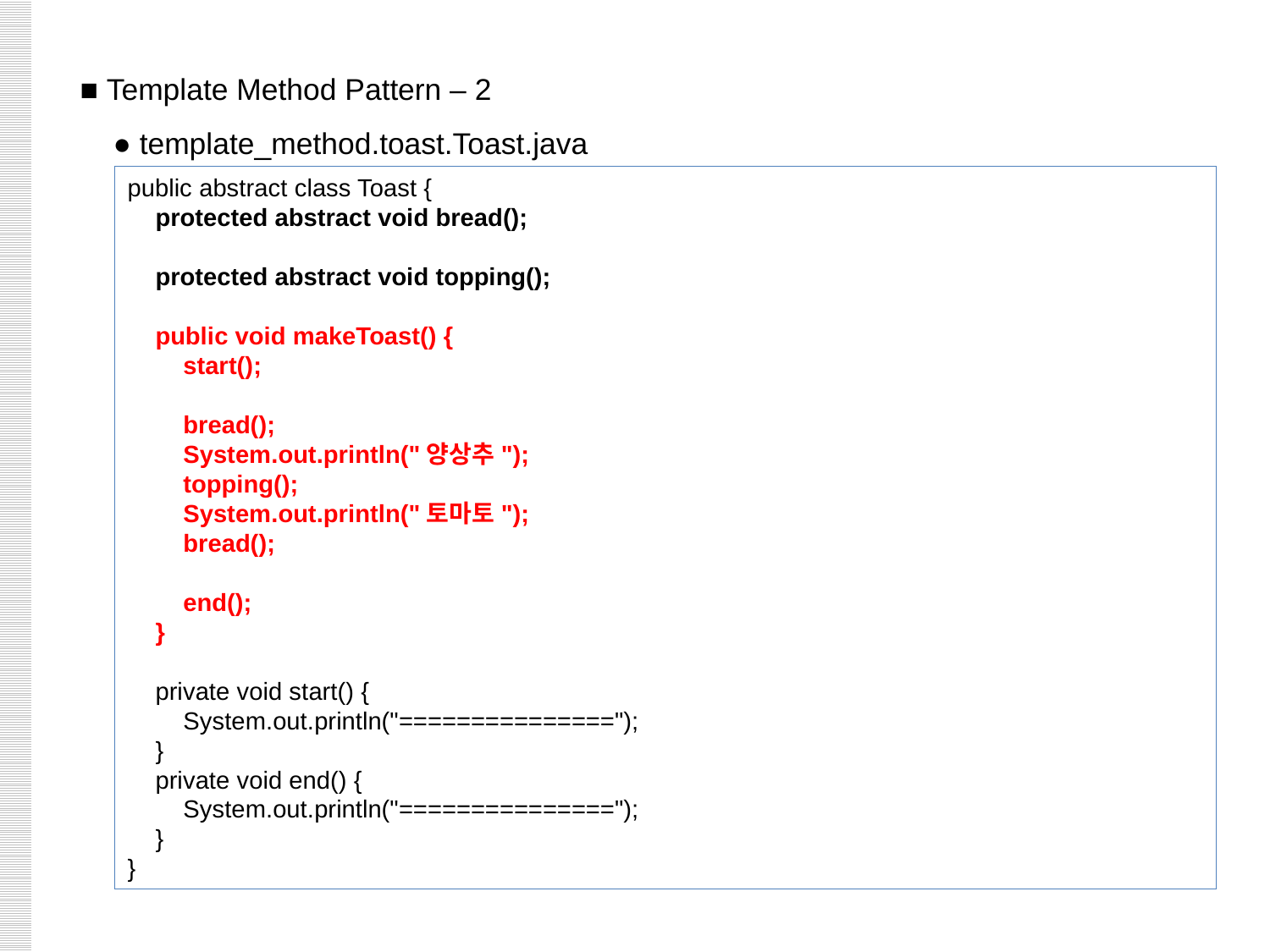

■ Template Method Pattern – 2
    ● template_method.toast.Toast.java
public abstract class Toast {
    protected abstract void bread();

    protected abstract void topping();

    public void makeToast() {
        start();

        bread();
        System.out.println("양상추");
        topping();
        System.out.println("토마토");
        bread();

        end();
    }

    private void start() {
        System.out.println("===============");
    }
    private void end() {
        System.out.println("===============");
    }
}